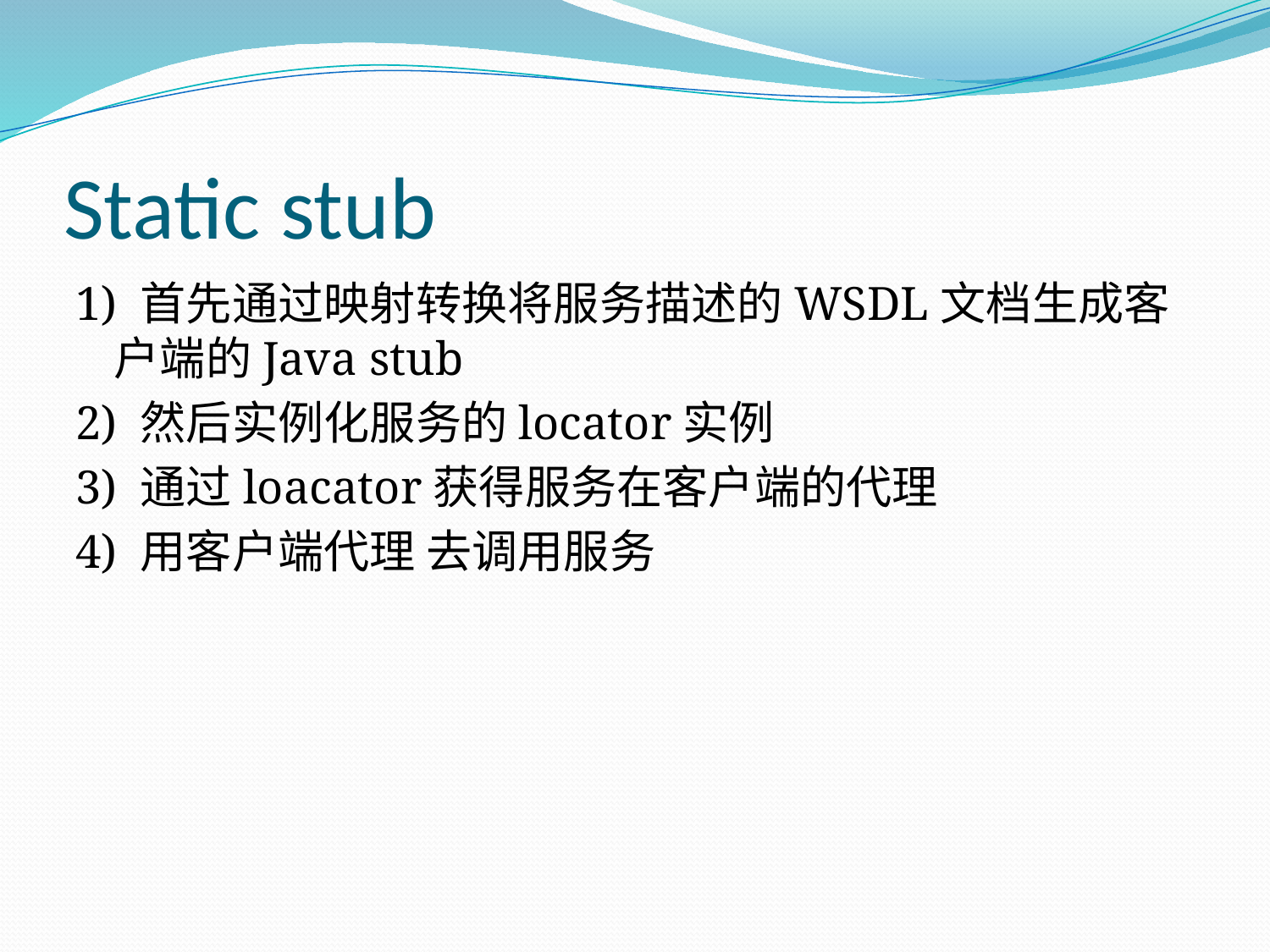

# Static stub
1) 首先通过映射转换将服务描述的WSDL文档生成客户端的Java stub
2) 然后实例化服务的locator实例
3) 通过loacator获得服务在客户端的代理
4) 用客户端代理 去调用服务